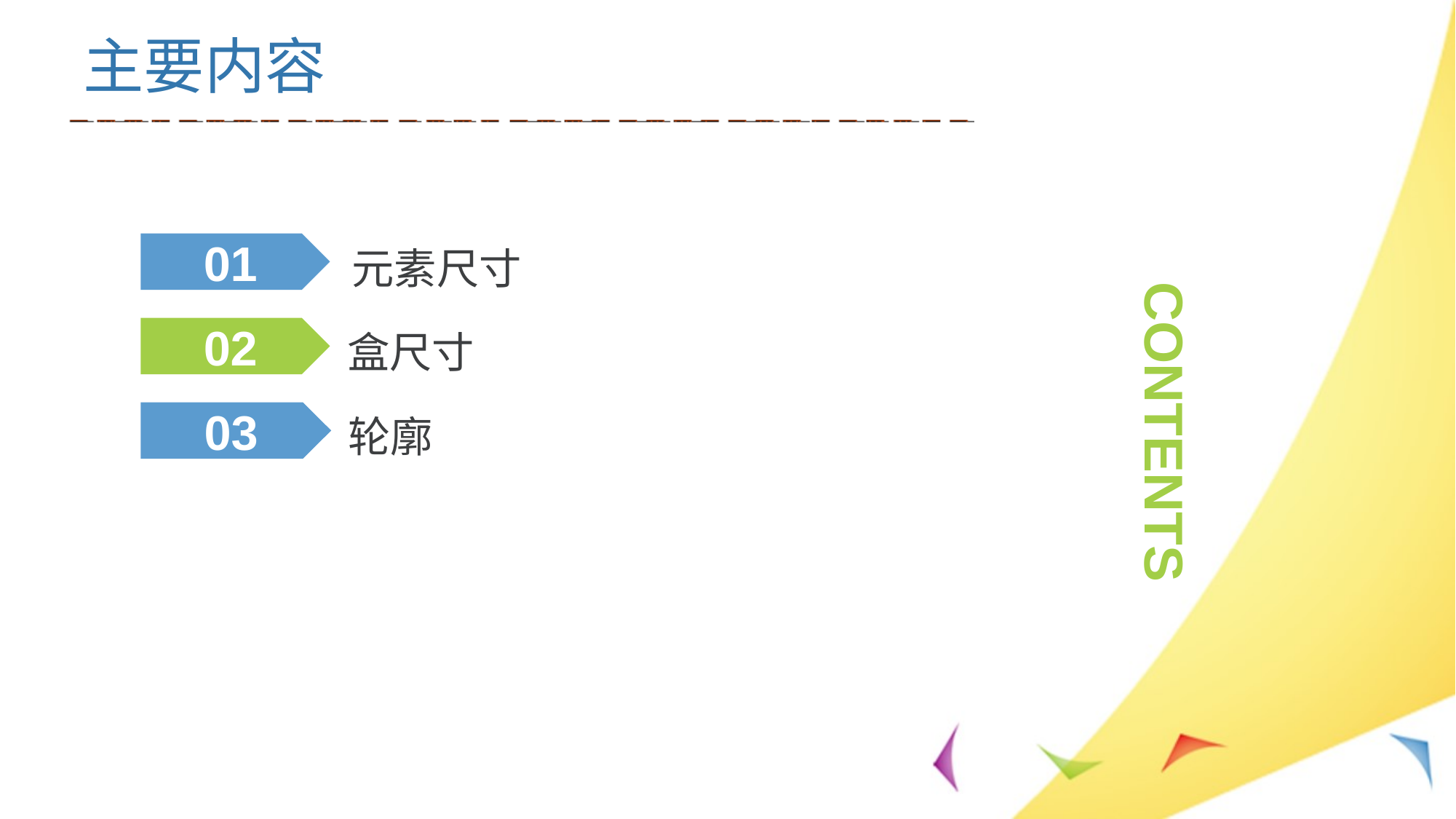

主要内容
01
元素尺寸
CONTENTS
盒尺寸
02
轮廓
03